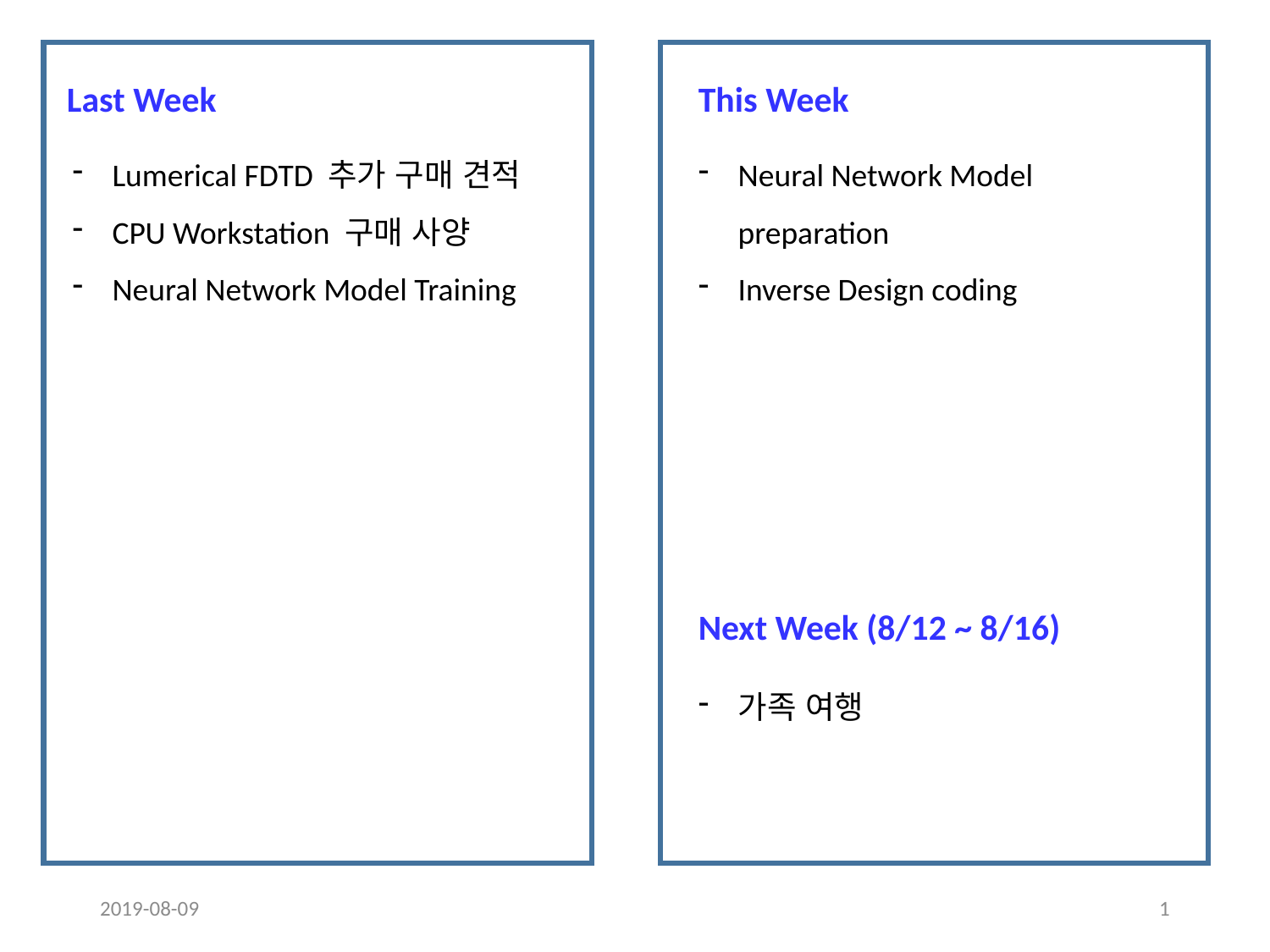

Last Week
This Week
Lumerical FDTD 추가 구매 견적
CPU Workstation 구매 사양
Neural Network Model Training

Neural Network Model preparation
Inverse Design coding
Next Week (8/12 ~ 8/16)
가족 여행
2019-08-09
1